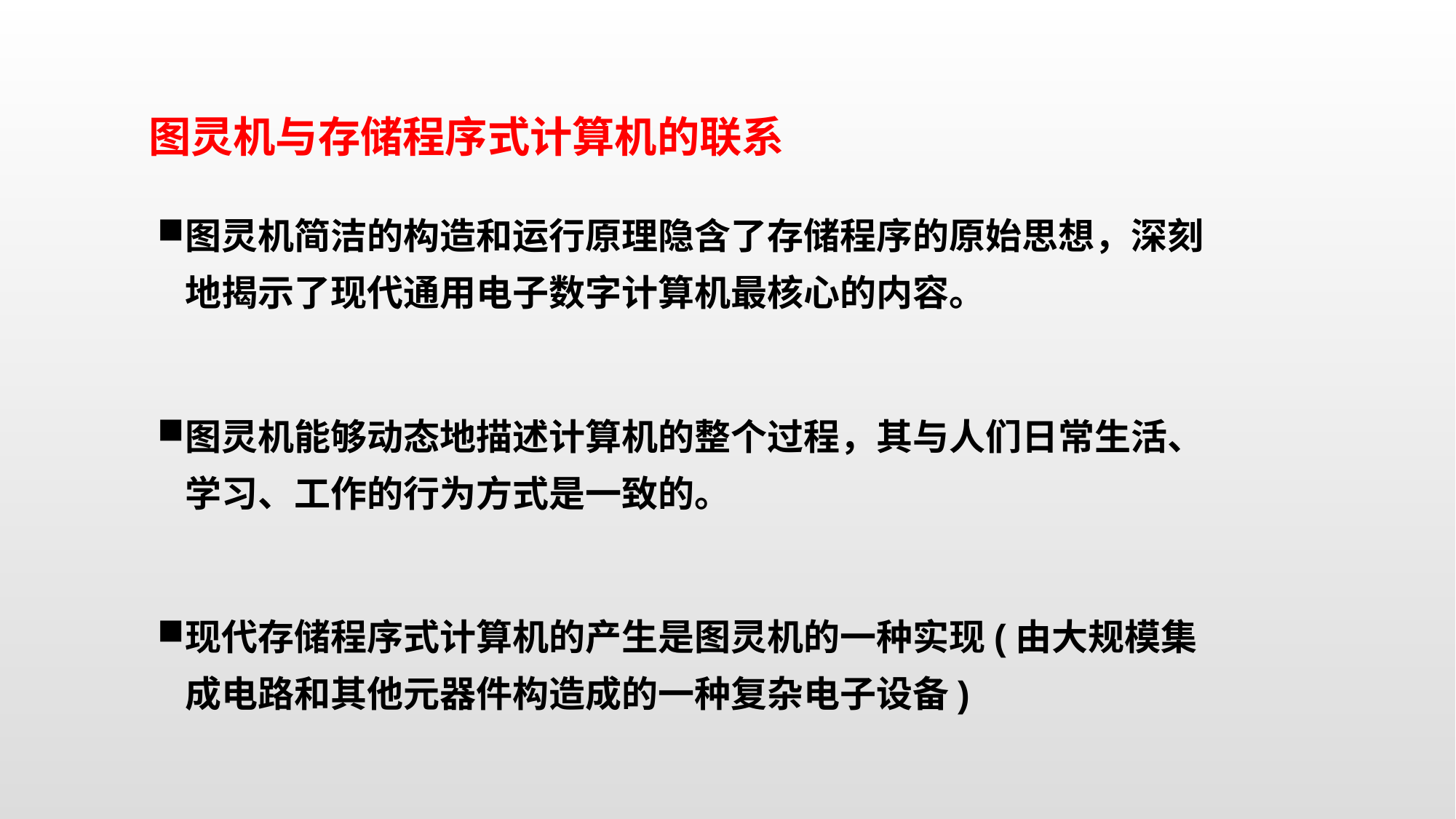

# 图灵机与存储程序式计算机的联系
图灵机简洁的构造和运行原理隐含了存储程序的原始思想，深刻地揭示了现代通用电子数字计算机最核心的内容。

图灵机能够动态地描述计算机的整个过程，其与人们日常生活、学习、工作的行为方式是一致的。

现代存储程序式计算机的产生是图灵机的一种实现(由大规模集成电路和其他元器件构造成的一种复杂电子设备)

34